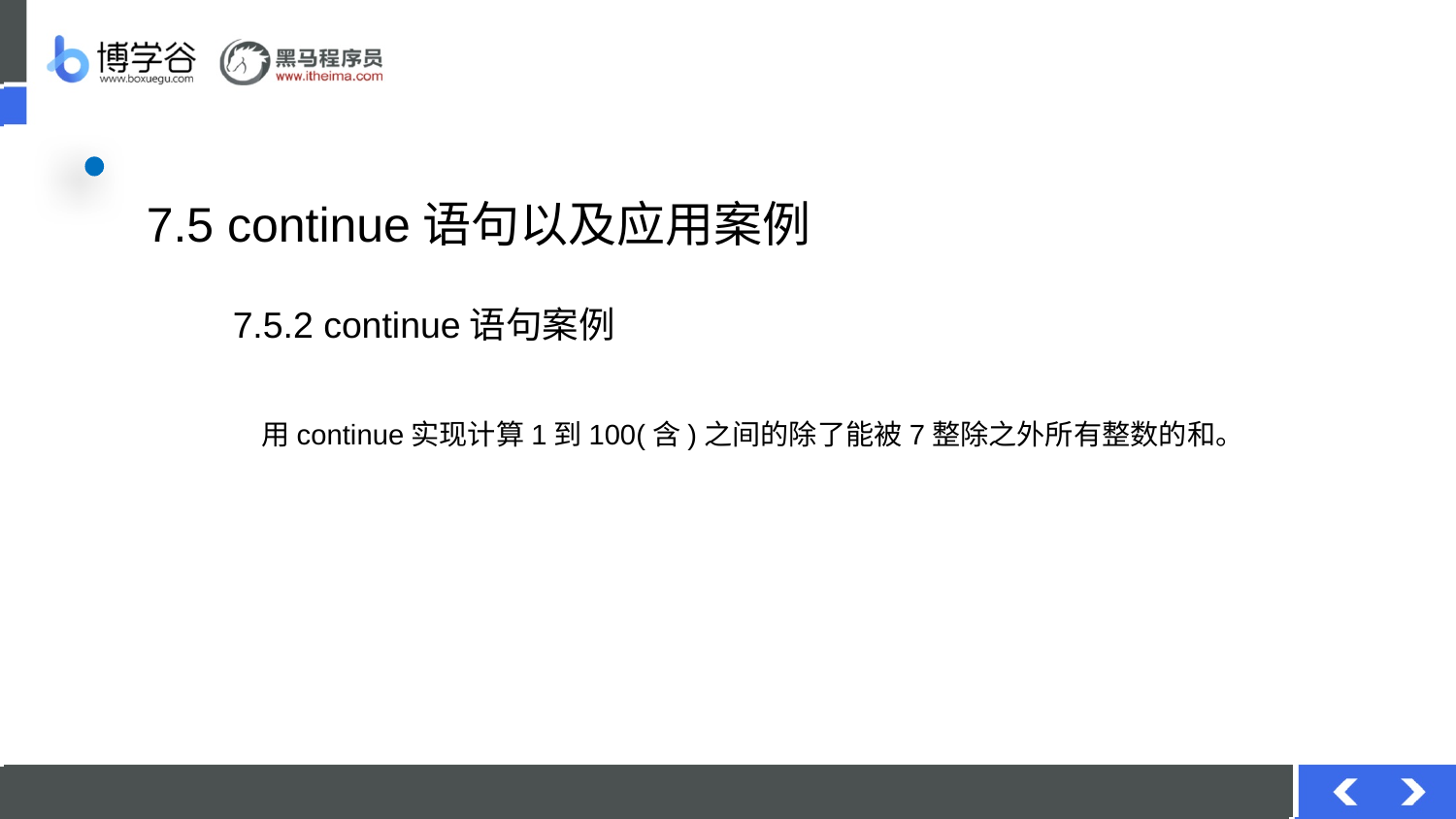

# 7.5 continue语句以及应用案例
7.5.2 continue语句案例
用continue实现计算1到100(含)之间的除了能被7整除之外所有整数的和。